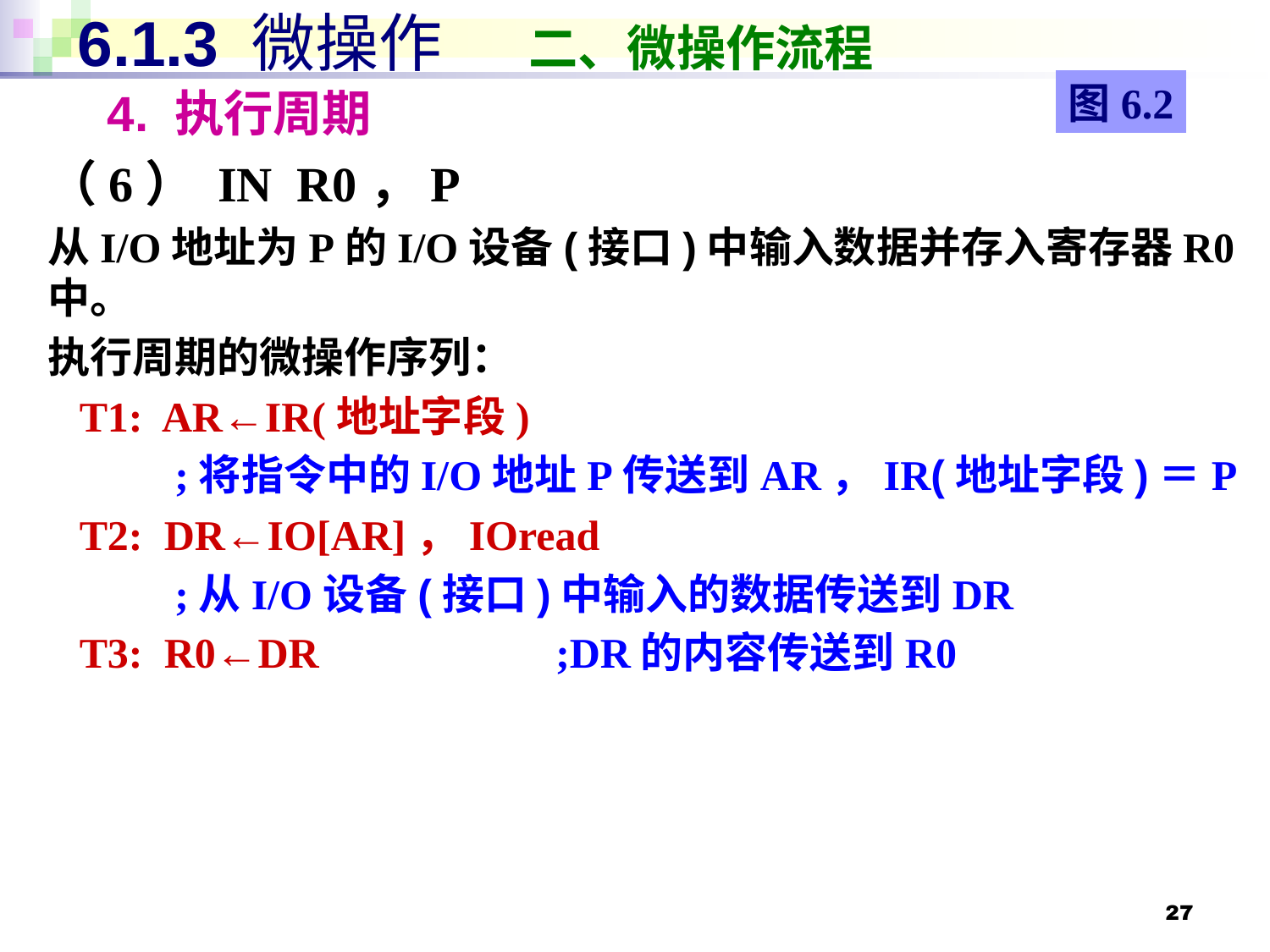

# 6.1.3 微操作      二、微操作流程
图6.2
4. 执行周期
（6） IN  R0，P
从I/O地址为P的I/O设备(接口)中输入数据并存入寄存器R0中。
执行周期的微操作序列：
   T1:  AR←IR(地址字段)
	;将指令中的I/O地址P传送到AR，IR(地址字段)＝P
   T2:  DR←IO[AR]，IOread
	;从I/O设备(接口)中输入的数据传送到DR
   T3:  R0←DR		;DR的内容传送到R0
27